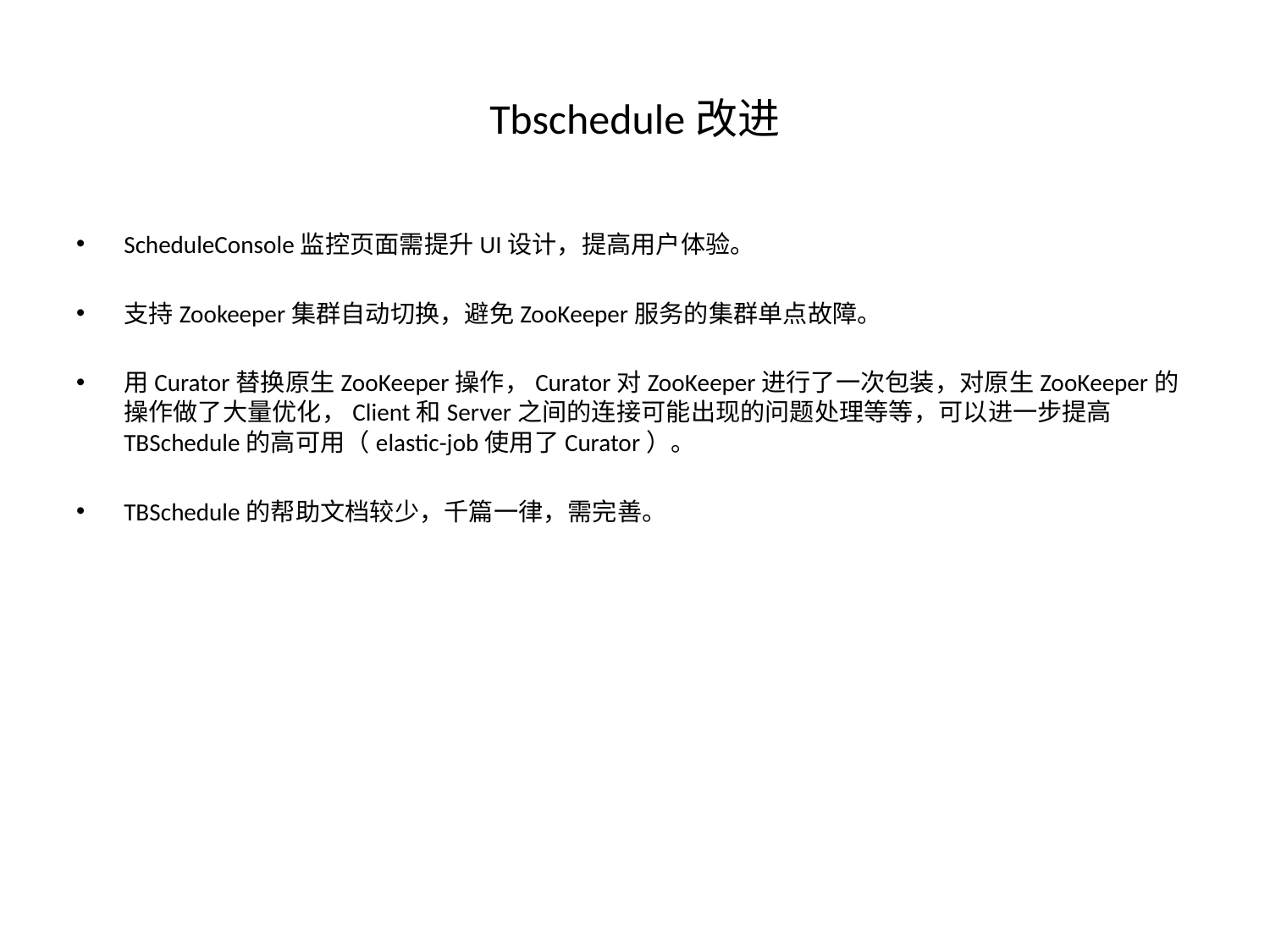

# Tbschedule改进
ScheduleConsole监控页面需提升UI设计，提高用户体验。

支持Zookeeper集群自动切换，避免ZooKeeper服务的集群单点故障。

用Curator替换原生ZooKeeper操作，Curator对ZooKeeper进行了一次包装，对原生ZooKeeper的操作做了大量优化，Client和Server之间的连接可能出现的问题处理等等，可以进一步提高TBSchedule的高可用（elastic-job使用了Curator）。

TBSchedule的帮助文档较少，千篇一律，需完善。